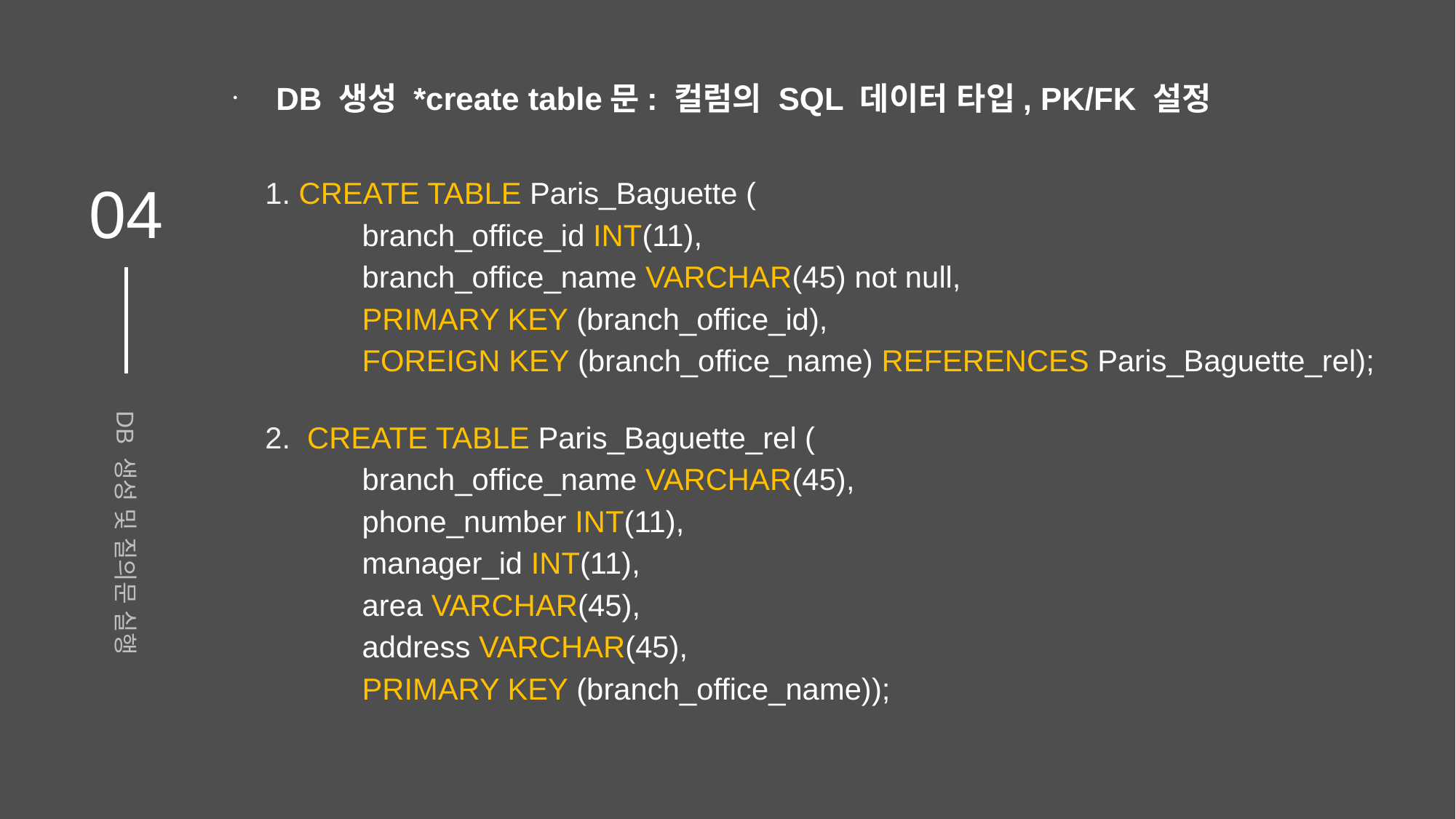

DB 생성 *create table문: 컬럼의 SQL 데이터 타입, PK/FK 설정
1. CREATE TABLE Paris_Baguette (
branch_office_id INT(11),
branch_office_name VARCHAR(45) not null,
PRIMARY KEY (branch_office_id),
FOREIGN KEY (branch_office_name) REFERENCES Paris_Baguette_rel);

04
2.  CREATE TABLE Paris_Baguette_rel (
branch_office_name VARCHAR(45),
phone_number INT(11),
manager_id INT(11),
area VARCHAR(45),
address VARCHAR(45),
PRIMARY KEY (branch_office_name));
DB 생성 및 질의문 실행